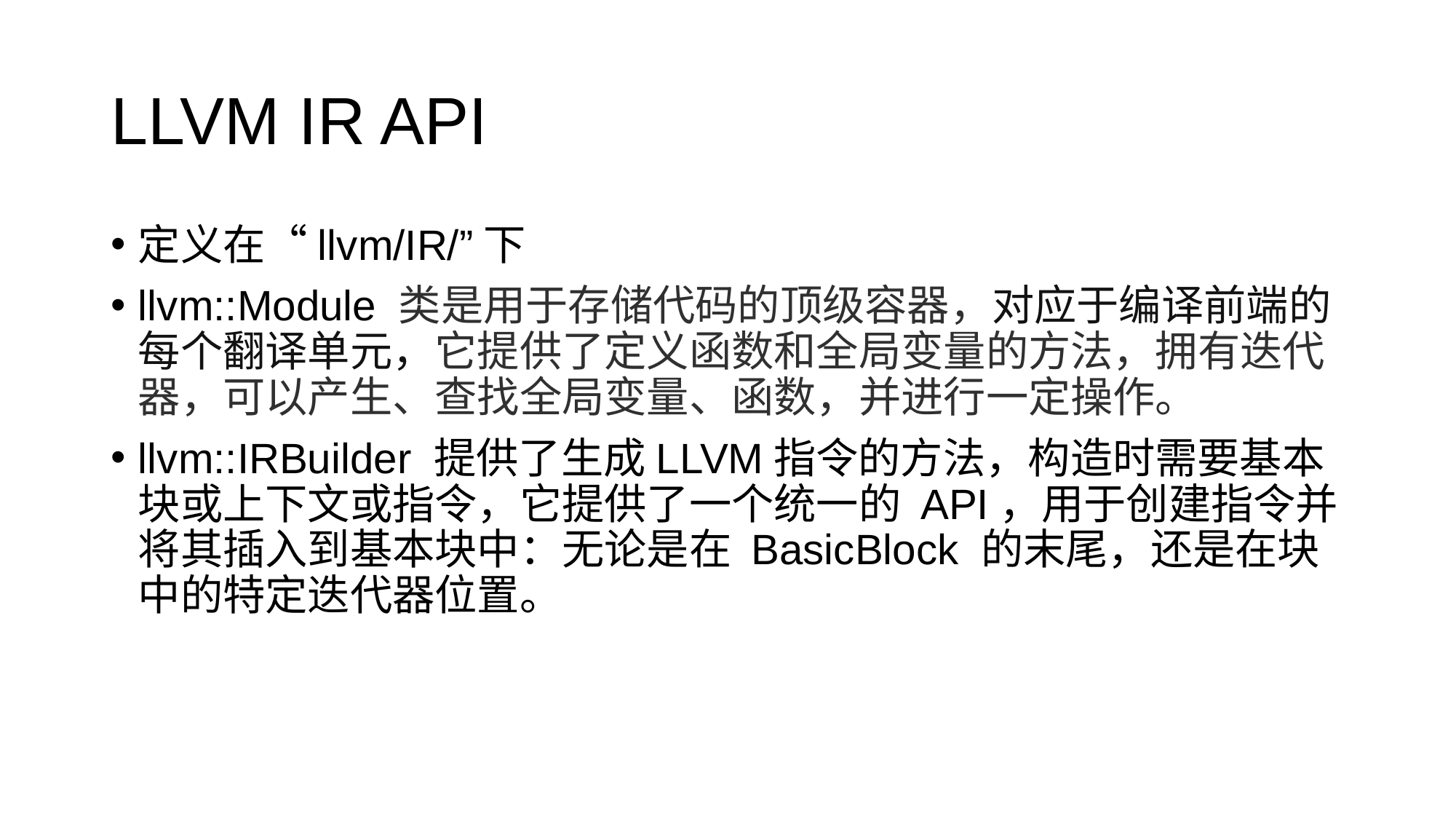

# LLVM IR API
定义在“llvm/IR/”下
llvm::Module 类是用于存储代码的顶级容器，对应于编译前端的每个翻译单元，它提供了定义函数和全局变量的方法，拥有迭代器，可以产生、查找全局变量、函数，并进行一定操作。
llvm::IRBuilder 提供了生成LLVM指令的方法，构造时需要基本块或上下文或指令，它提供了一个统一的 API，用于创建指令并将其插入到基本块中：无论是在 BasicBlock 的末尾，还是在块中的特定迭代器位置。